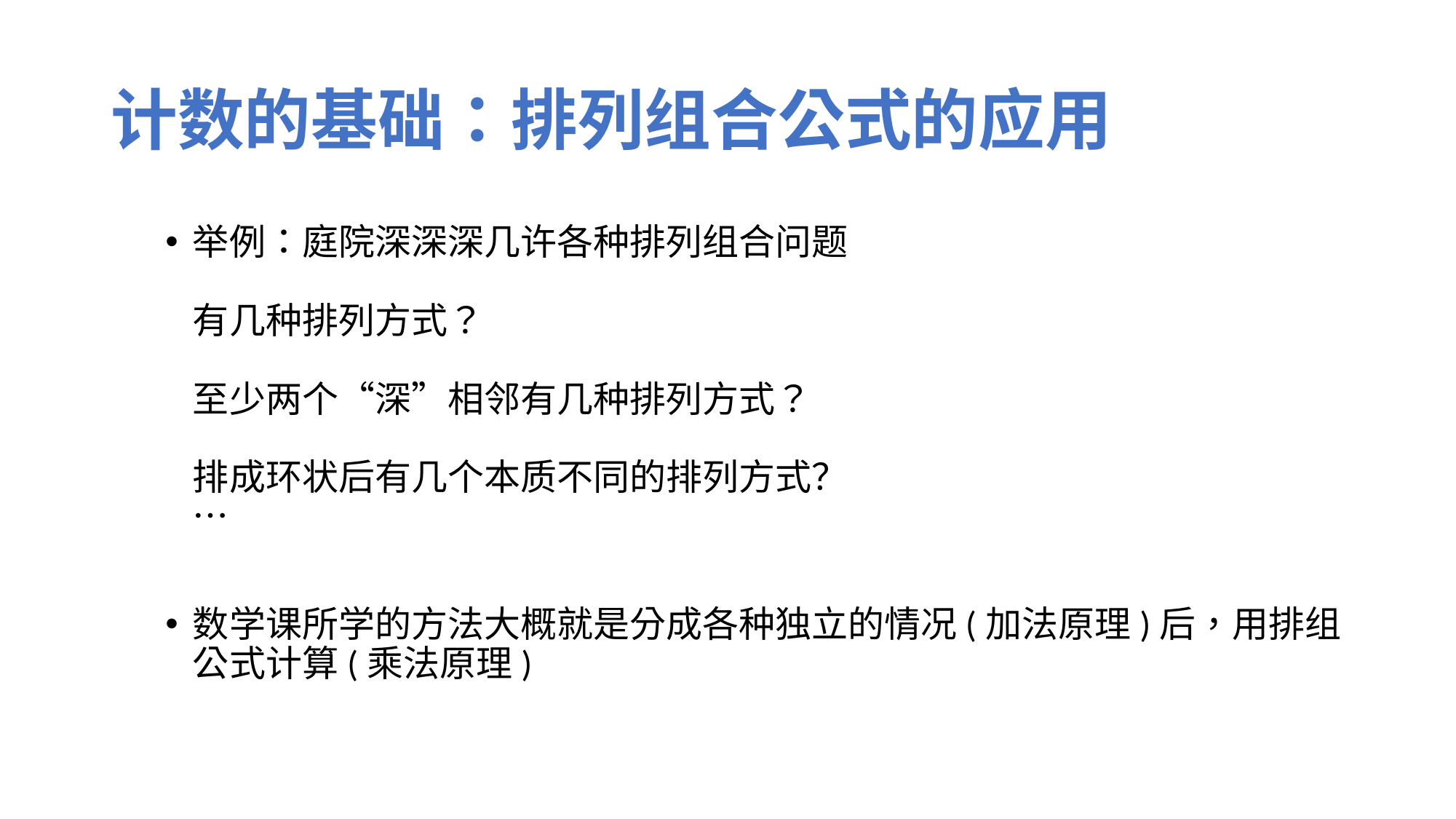

# 计数的基础：排列组合公式的应用
举例：庭院深深深几许各种排列组合问题
有几种排列方式？
至少两个“深”相邻有几种排列方式？
排成环状后有几个本质不同的排列方式？
…

数学课所学的方法大概就是分成各种独立的情况(加法原理)后，用排组公式计算(乘法原理)